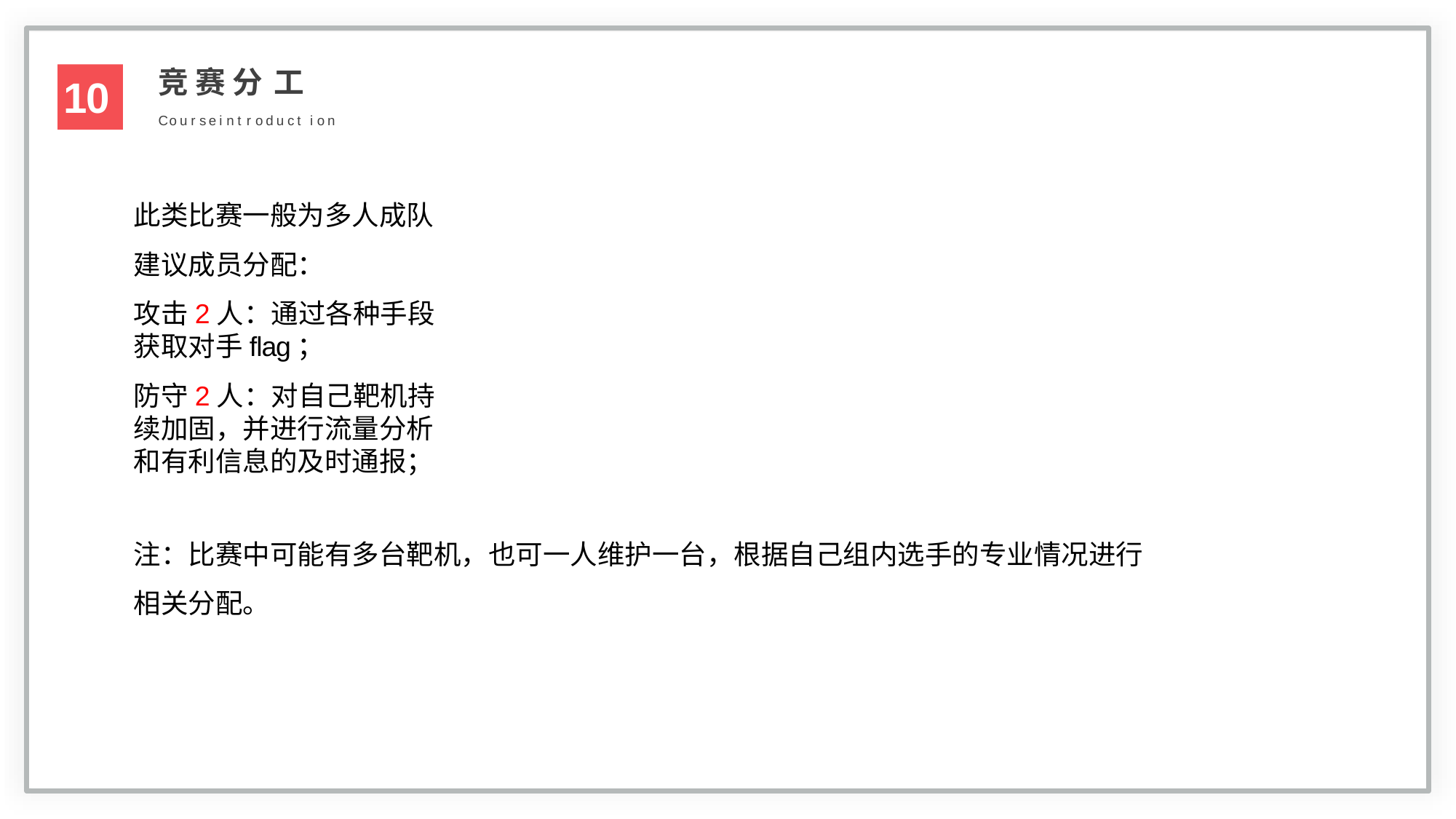

竞 赛 分 工
C o u r s e i n t r o d u c t i o n
10
此类比赛一般为多人成队 建议成员分配：
攻击2人：通过各种手段获取对手flag；
防守2人：对自己靶机持续加固，并进行流量分析和有利信息的及时通报；

注：比赛中可能有多台靶机，也可一人维护一台，根据自己组内选手的专业情况进行 相关分配。